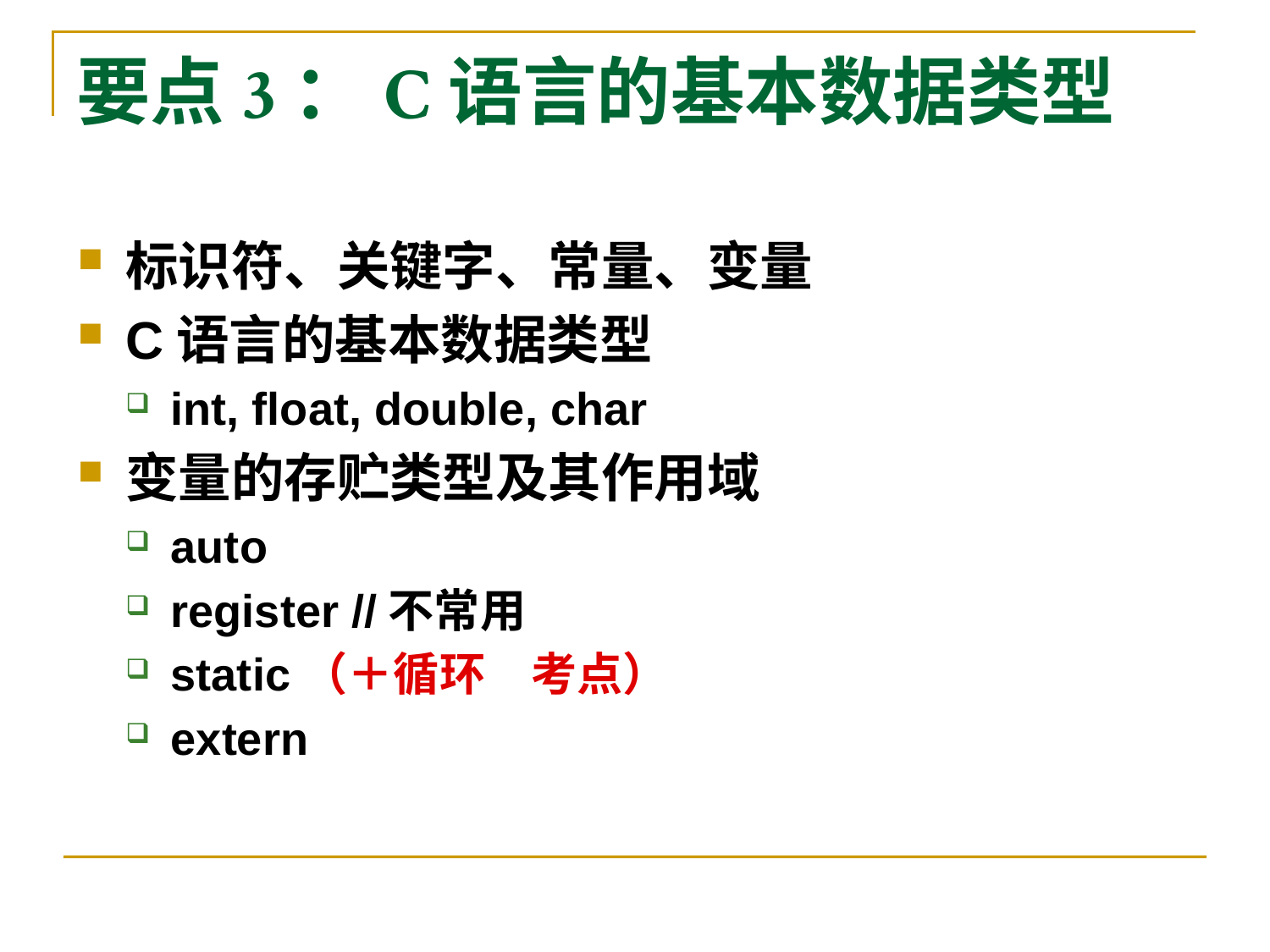

# 要点3：C语言的基本数据类型
标识符、关键字、常量、变量
C语言的基本数据类型
int, float, double, char
变量的存贮类型及其作用域
auto
register //不常用
static（＋循环　考点）
extern